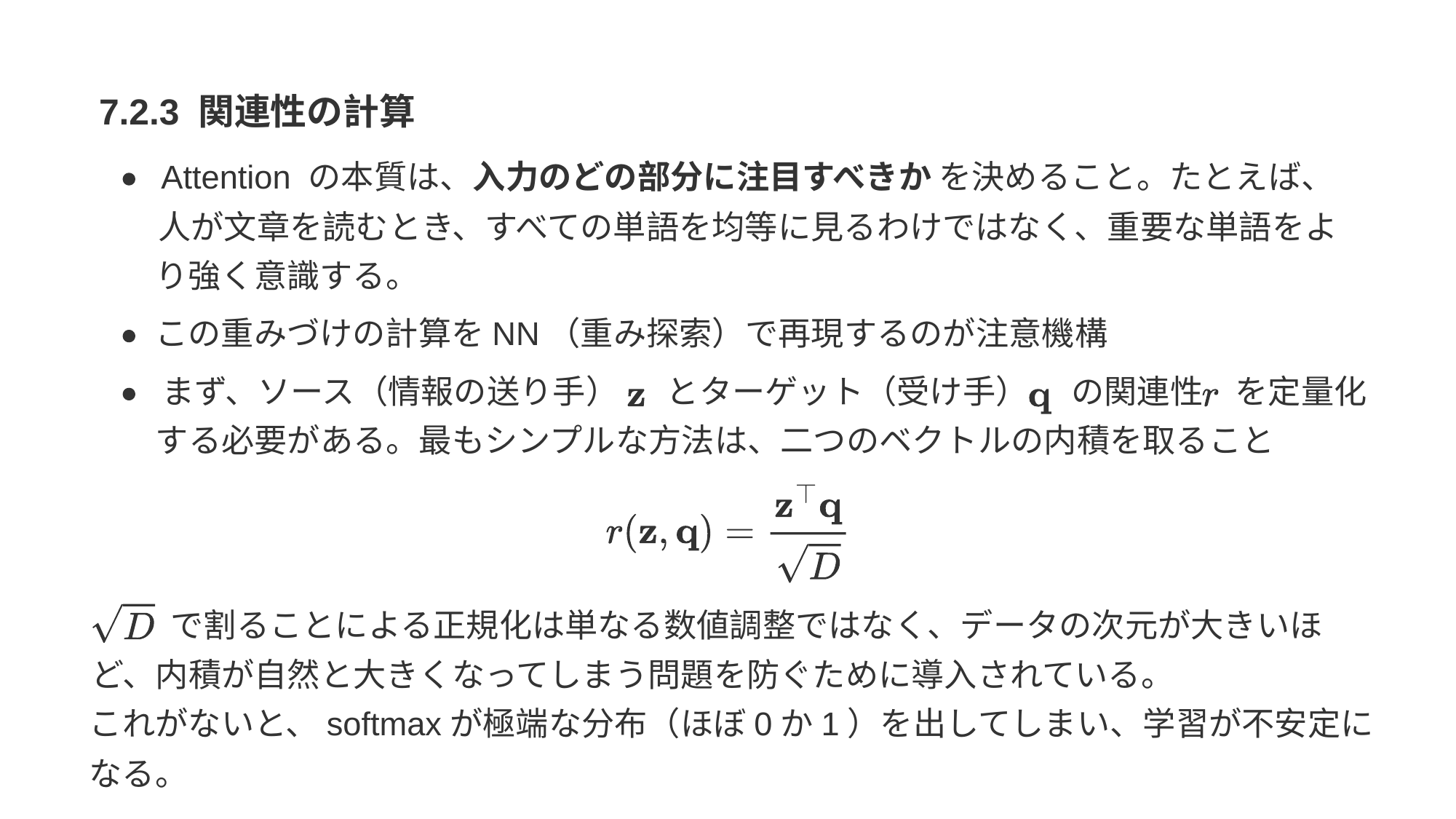

7.2.3 関連性の計算
Attention の本質は、入力のどの部分に注目すべきか を決めること。たとえば、

人が文章を読むとき、すべての単語を均等に見るわけではなく、重要な単語をよ
り強く意識する。
この重みづけの計算をNN（重み探索）で再現するのが注意機構

まず、ソース（情報の送り手）
 とターゲット（受け手）
 の関連性
 を定量化

する必要がある。最もシンプルな方法は、二つのベクトルの内積を取ること

 で割ることによる正規化は単なる数値調整ではなく、データの次元が大きいほ

ど、内積が自然と大きくなってしまう問題を防ぐために導入されている。
これがないと、softmaxが極端な分布（ほぼ0か1）を出してしまい、学習が不安定に
なる。